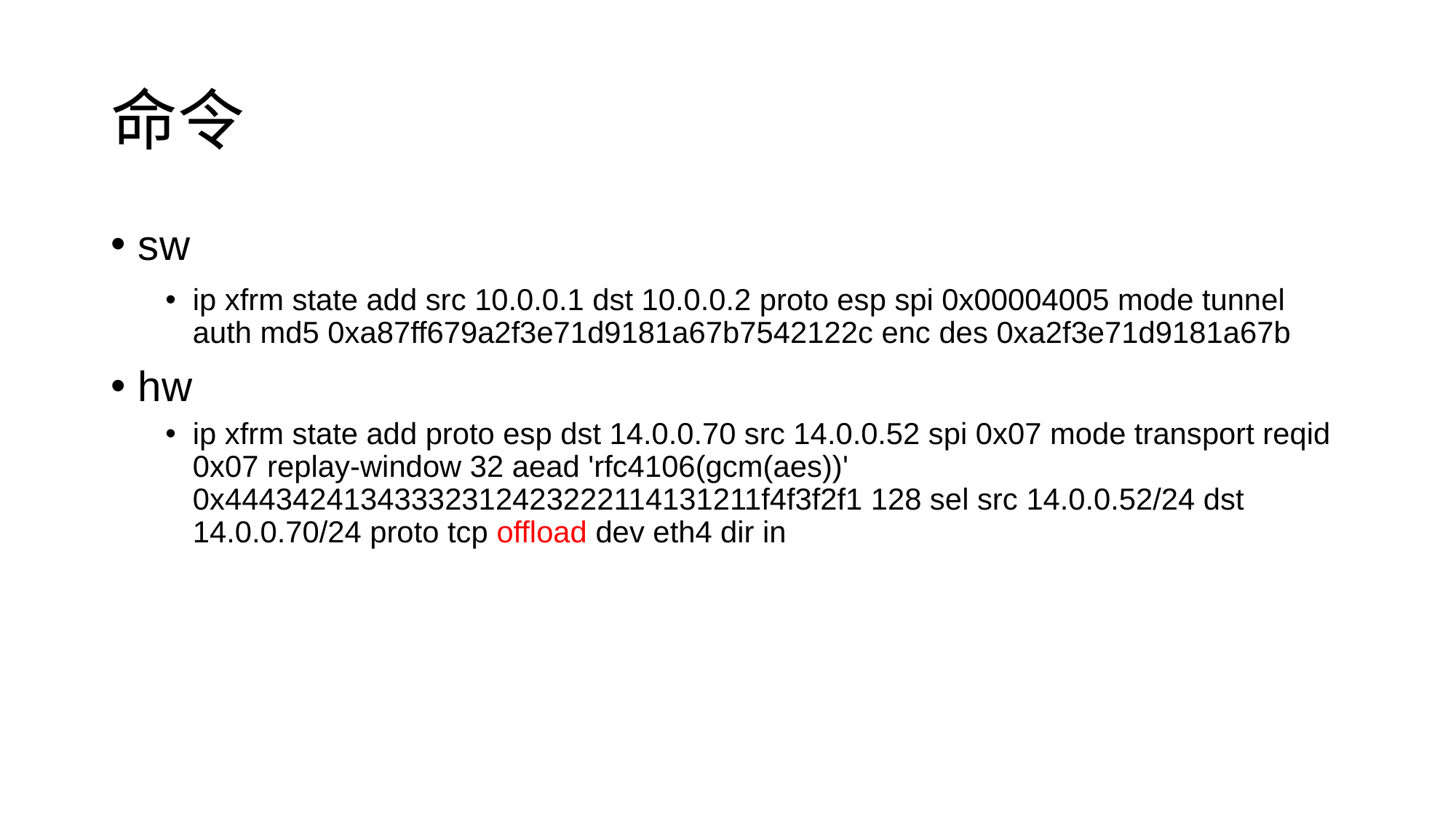

# 命令
sw
ip xfrm state add src 10.0.0.1 dst 10.0.0.2 proto esp spi 0x00004005 mode tunnel auth md5 0xa87ff679a2f3e71d9181a67b7542122c enc des 0xa2f3e71d9181a67b
hw
ip xfrm state add proto esp dst 14.0.0.70 src 14.0.0.52 spi 0x07 mode transport reqid 0x07 replay-window 32 aead 'rfc4106(gcm(aes))' 0x44434241343332312423222114131211f4f3f2f1 128 sel src 14.0.0.52/24 dst 14.0.0.70/24 proto tcp offload dev eth4 dir in